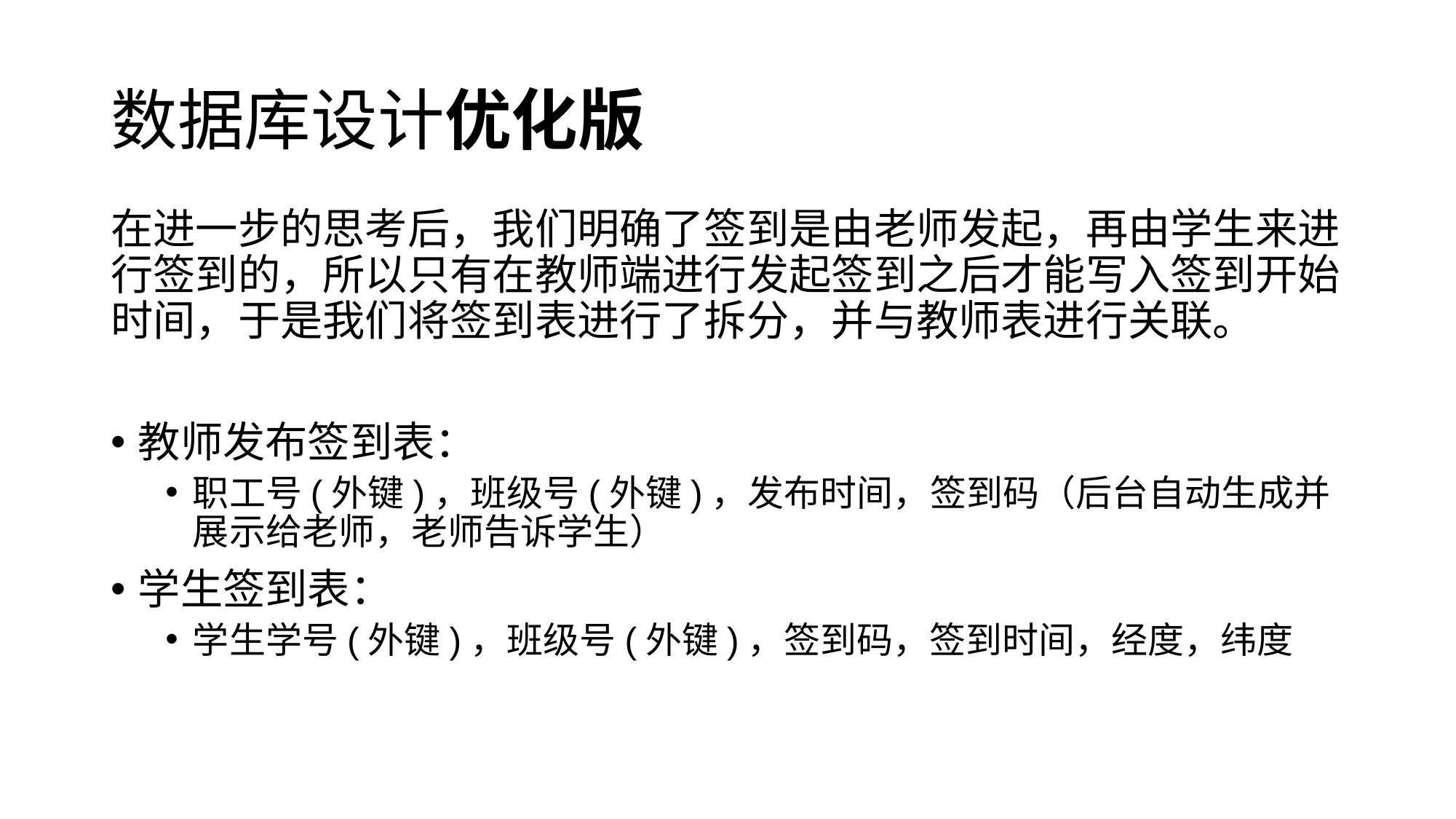

# 数据库设计优化版
在进一步的思考后，我们明确了签到是由老师发起，再由学生来进行签到的，所以只有在教师端进行发起签到之后才能写入签到开始时间，于是我们将签到表进行了拆分，并与教师表进行关联。

教师发布签到表：
职工号(外键)，班级号(外键)，发布时间，签到码（后台自动生成并展示给老师，老师告诉学生）
学生签到表：
学生学号(外键)，班级号(外键)，签到码，签到时间，经度，纬度